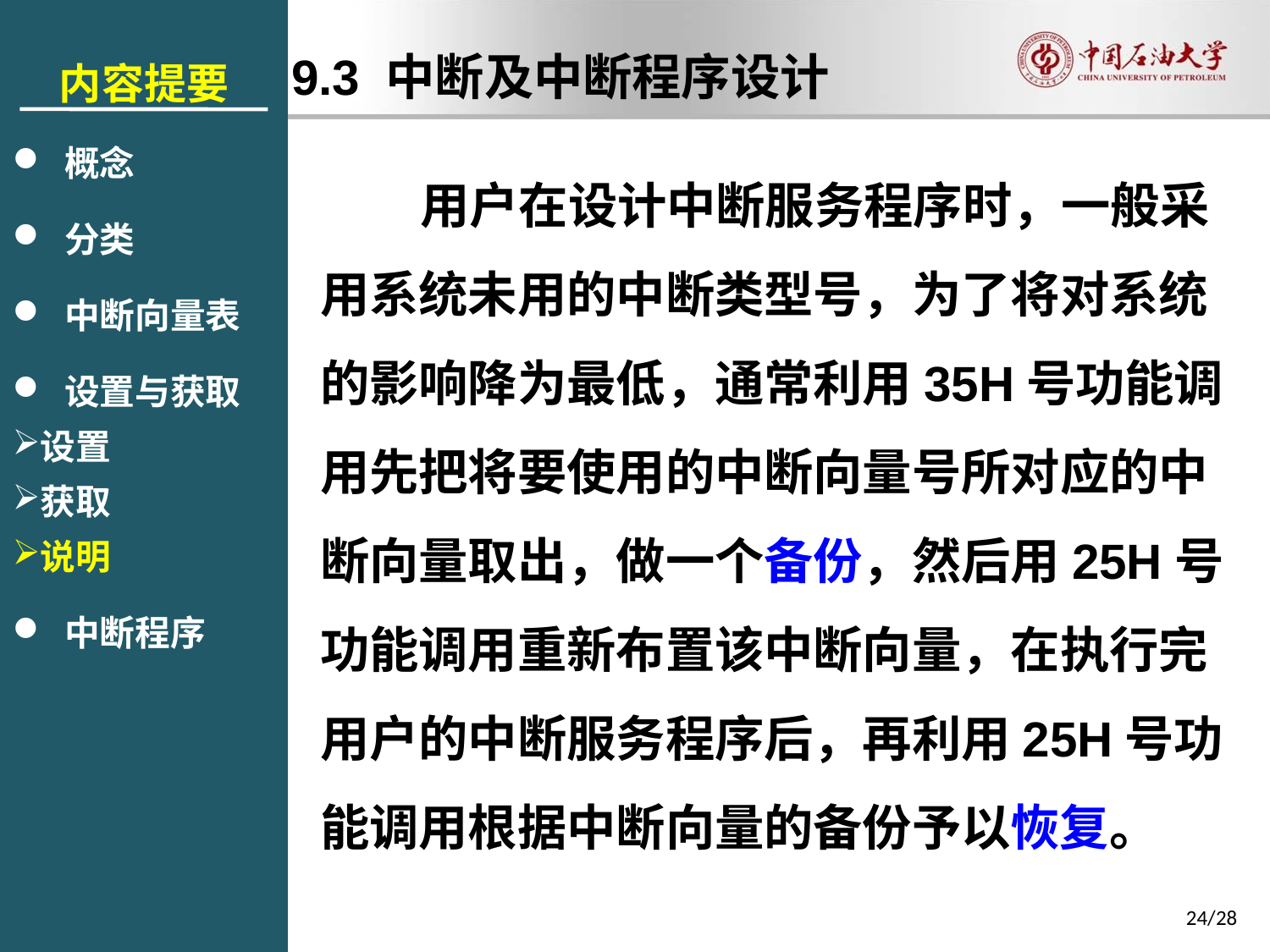

内容提要
 概念
 分类
 中断向量表
 设置与获取
设置
获取
说明
 中断程序
9.3 中断及中断程序设计
用户在设计中断服务程序时，一般采用系统未用的中断类型号，为了将对系统的影响降为最低，通常利用35H号功能调用先把将要使用的中断向量号所对应的中断向量取出，做一个备份，然后用25H号功能调用重新布置该中断向量，在执行完用户的中断服务程序后，再利用25H号功能调用根据中断向量的备份予以恢复。
24/28